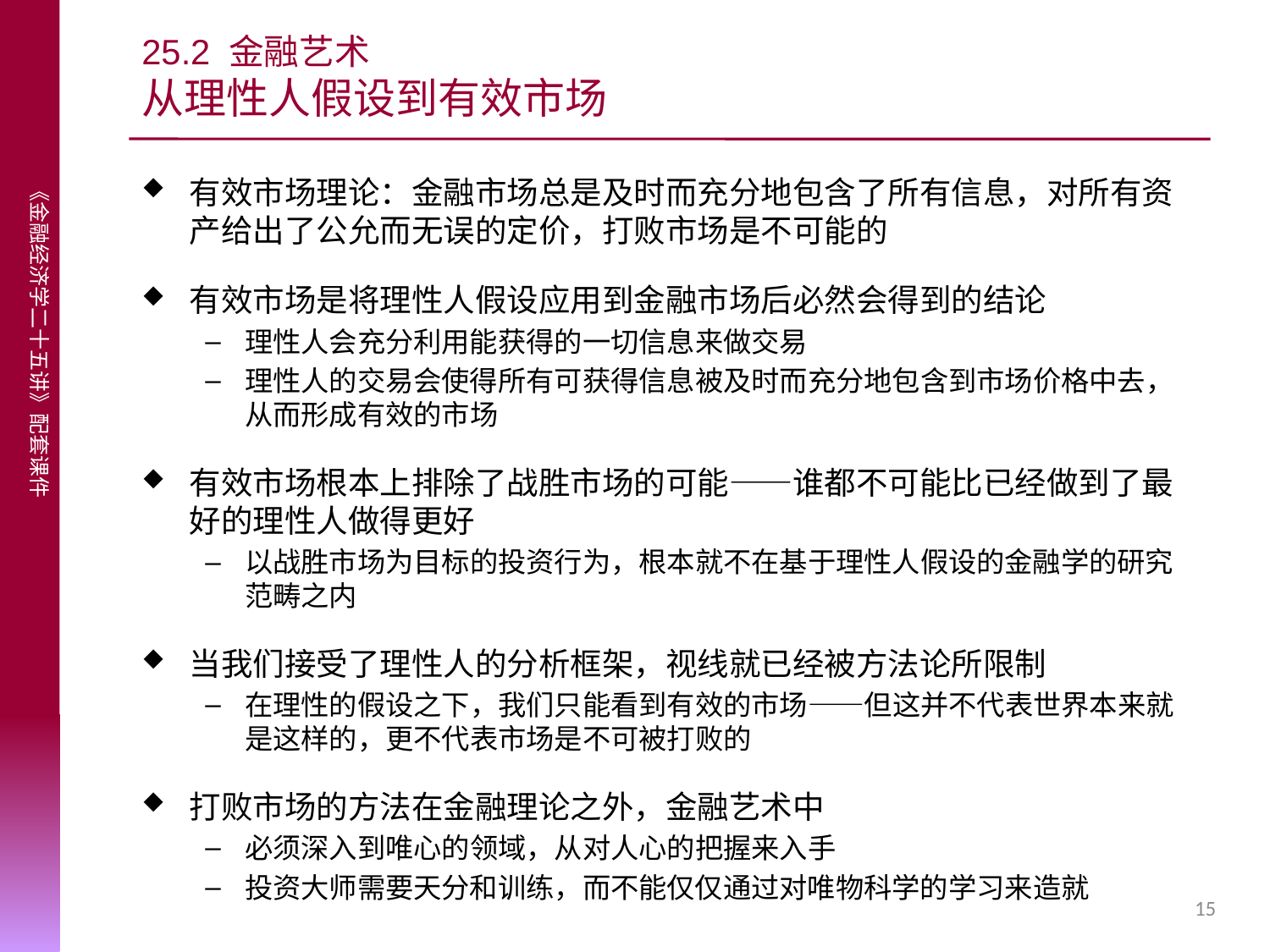

# 25.2 金融艺术 从理性人假设到有效市场
有效市场理论：金融市场总是及时而充分地包含了所有信息，对所有资产给出了公允而无误的定价，打败市场是不可能的
有效市场是将理性人假设应用到金融市场后必然会得到的结论
理性人会充分利用能获得的一切信息来做交易
理性人的交易会使得所有可获得信息被及时而充分地包含到市场价格中去，从而形成有效的市场
有效市场根本上排除了战胜市场的可能——谁都不可能比已经做到了最好的理性人做得更好
以战胜市场为目标的投资行为，根本就不在基于理性人假设的金融学的研究范畴之内
当我们接受了理性人的分析框架，视线就已经被方法论所限制
在理性的假设之下，我们只能看到有效的市场——但这并不代表世界本来就是这样的，更不代表市场是不可被打败的
打败市场的方法在金融理论之外，金融艺术中
必须深入到唯心的领域，从对人心的把握来入手
投资大师需要天分和训练，而不能仅仅通过对唯物科学的学习来造就
15